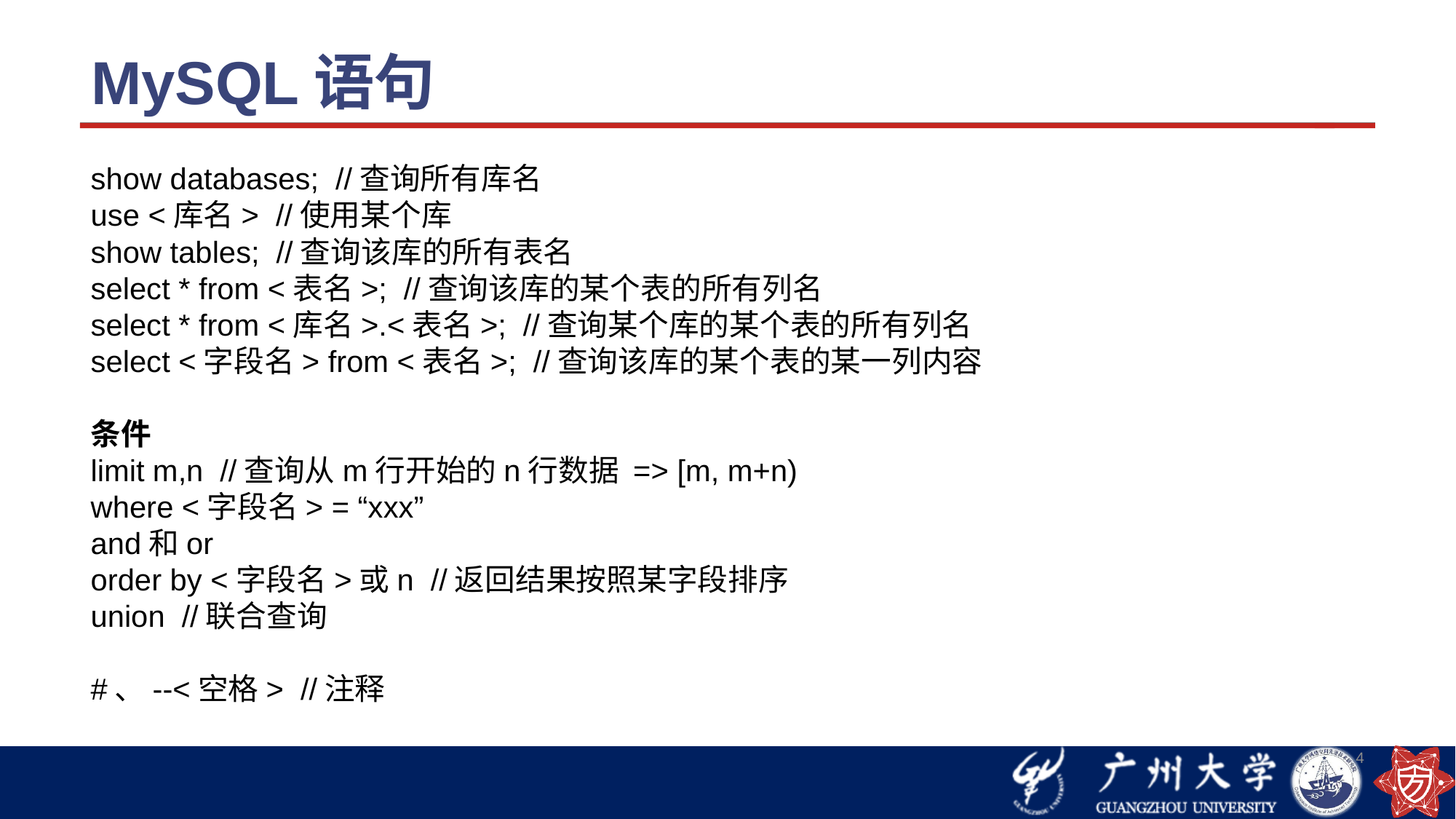

# MySQL语句
show databases;  //查询所有库名
use <库名>  //使用某个库
show tables;  //查询该库的所有表名
select * from <表名>;  //查询该库的某个表的所有列名
select * from <库名>.<表名>;  //查询某个库的某个表的所有列名
select <字段名> from <表名>;  //查询该库的某个表的某一列内容

条件
limit m,n  //查询从m行开始的n行数据 => [m, m+n)
where <字段名> = “xxx”
and和or
order by <字段名>或n  //返回结果按照某字段排序
union  //联合查询

#、--<空格>  //注释
4